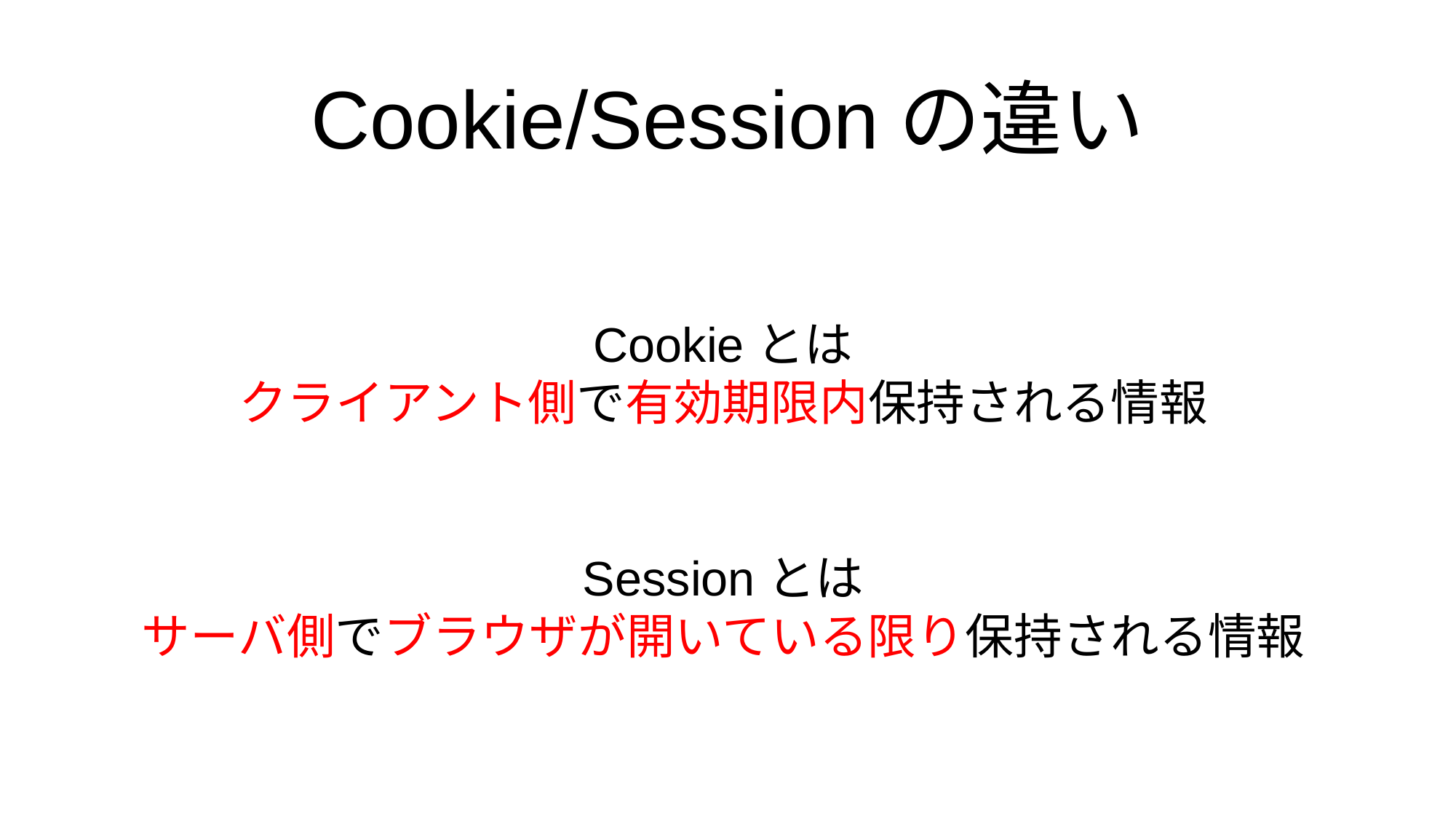

# Cookie/Sessionの違い
Cookieとは
クライアント側で有効期限内保持される情報

Sessionとは
サーバ側でブラウザが開いている限り保持される情報